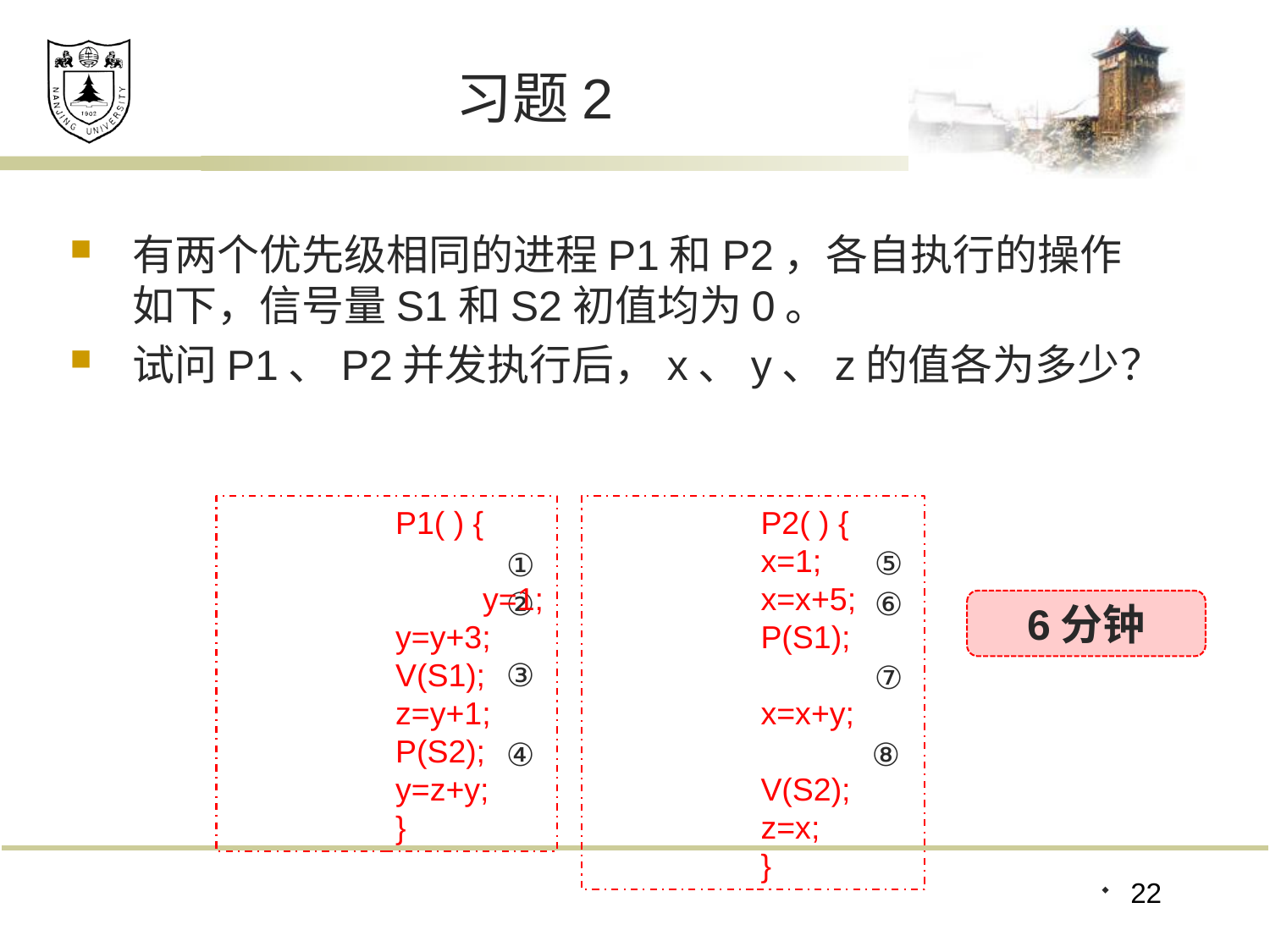

# 习题2
有两个优先级相同的进程P1和P2，各自执行的操作如下，信号量S1和S2初值均为0。
试问P1、P2并发执行后，x、y、z的值各为多少？
P1( ) {
			y=1;
y=y+3;
V(S1);
z=y+1;
P(S2);
y=z+y;
}
P2( ) {
x=1;
x=x+5;
P(S1);
x=x+y;
V(S2);
z=x;
}
⑤
①
②
⑥
6分钟
③
⑦
④
⑧
22